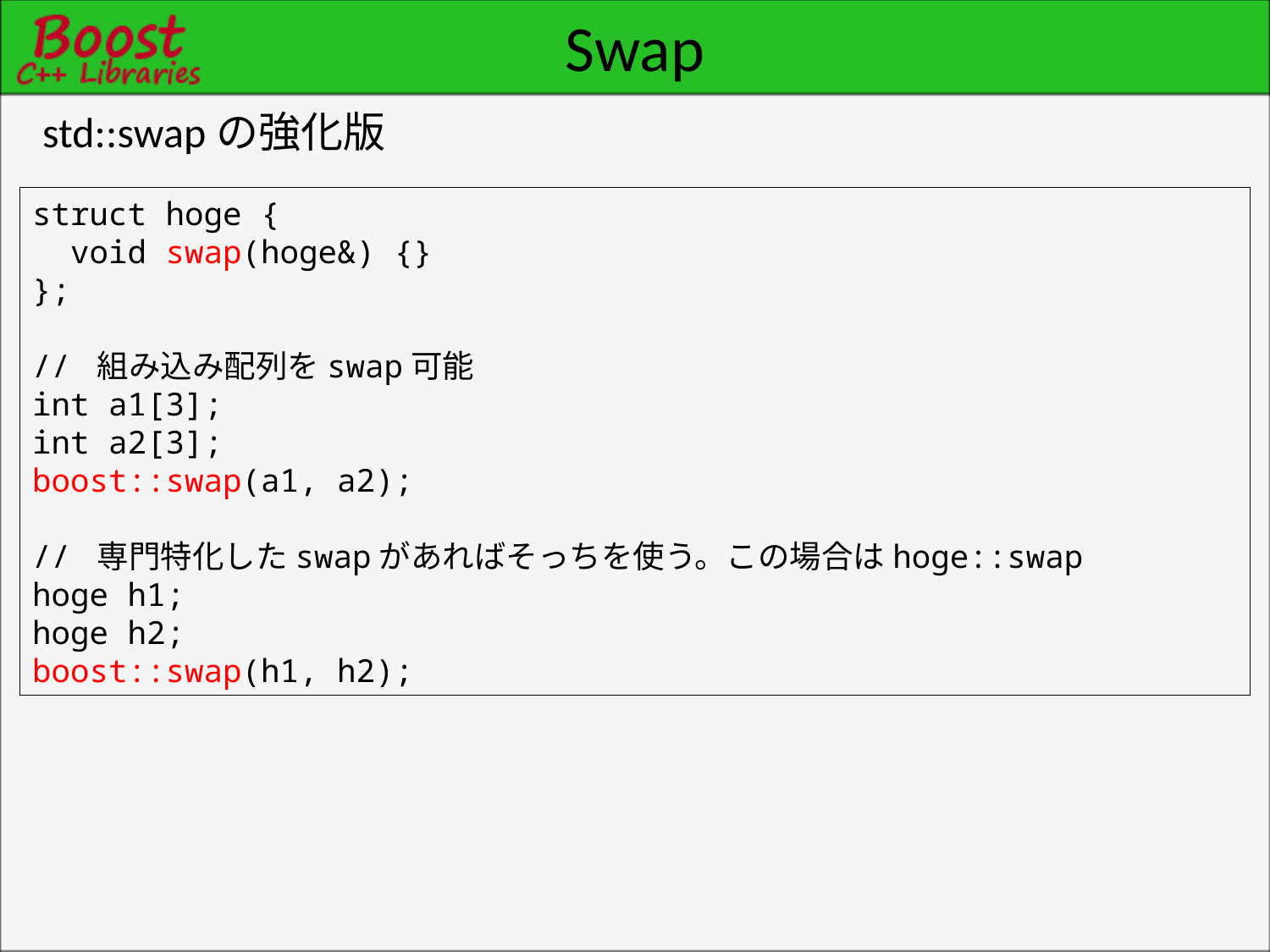

# Swap
std::swapの強化版
struct hoge {
  void swap(hoge&) {}
};

// 組み込み配列をswap可能
int a1[3];
int a2[3];
boost::swap(a1, a2);

// 専門特化したswapがあればそっちを使う。この場合はhoge::swap
hoge h1;
hoge h2;
boost::swap(h1, h2);